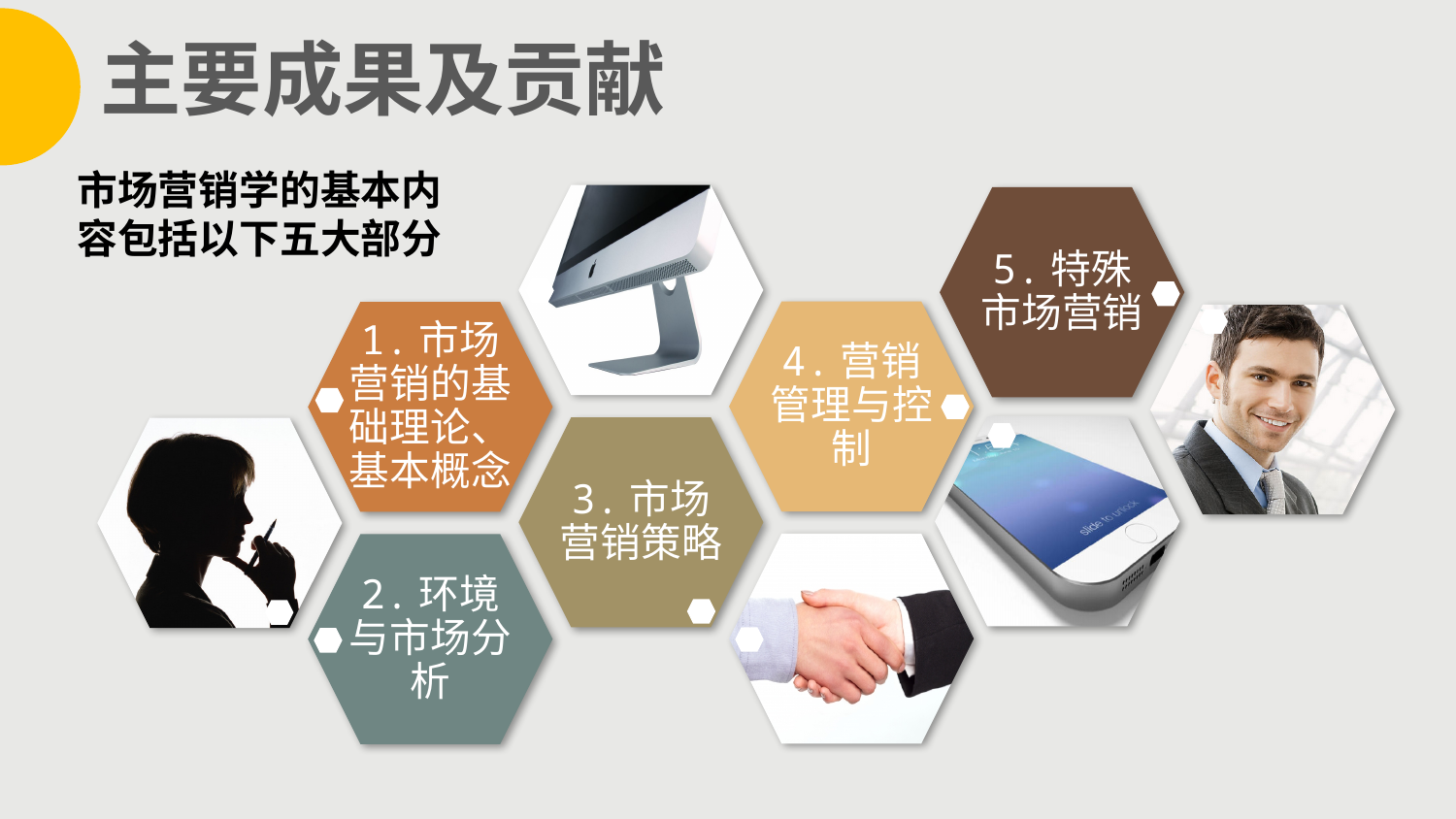

主要成果及贡献
2.环境与市场分析
3.市场营销策略
1.市场营销的基础理论、基本概念
4.营销管理与控制
5.特殊市场营销
市场营销学的基本内容包括以下五大部分